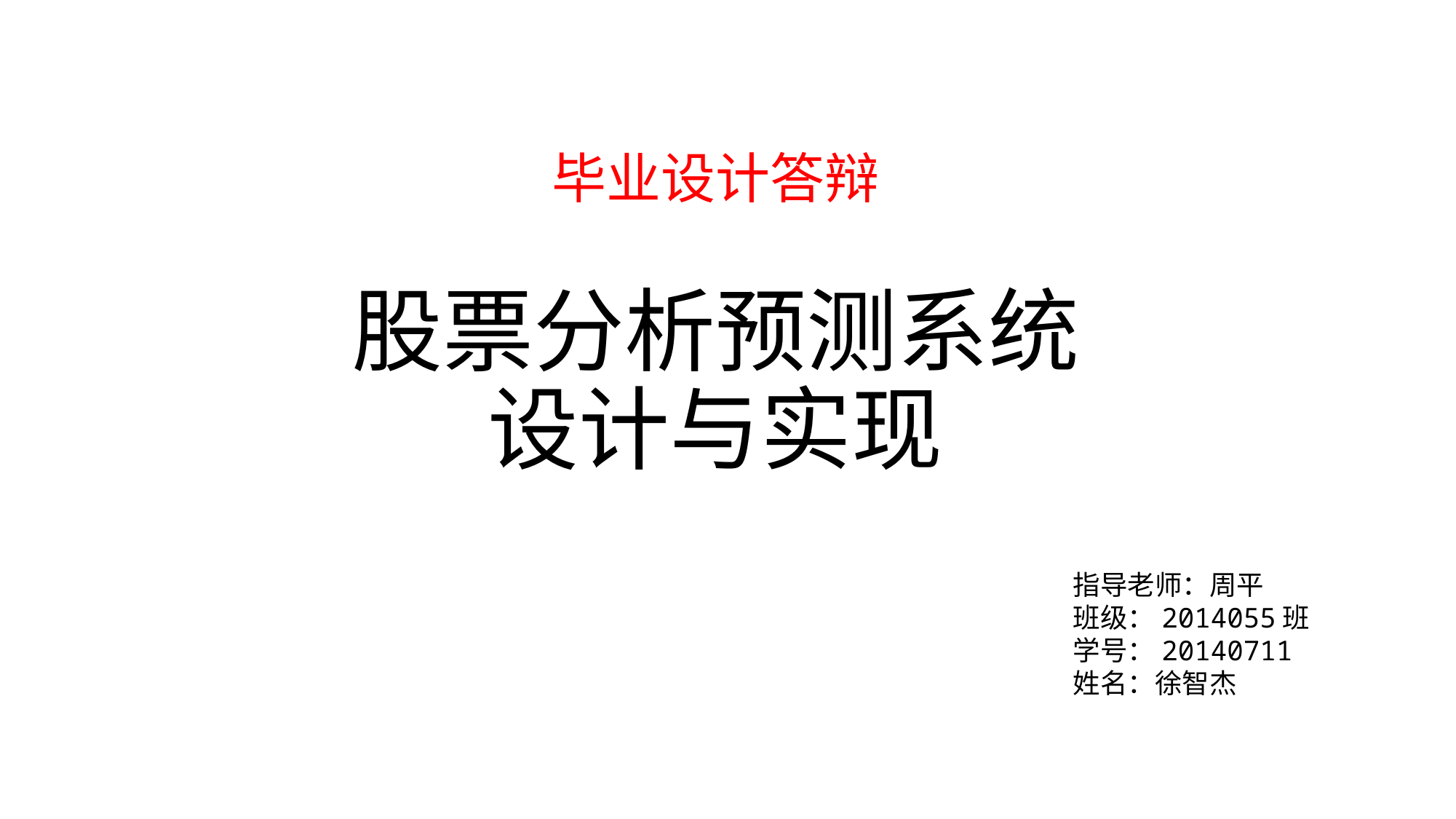

毕业设计答辩
# 股票分析预测系统 设计与实现
指导老师：周平
班级：2014055班
学号：20140711
姓名：徐智杰